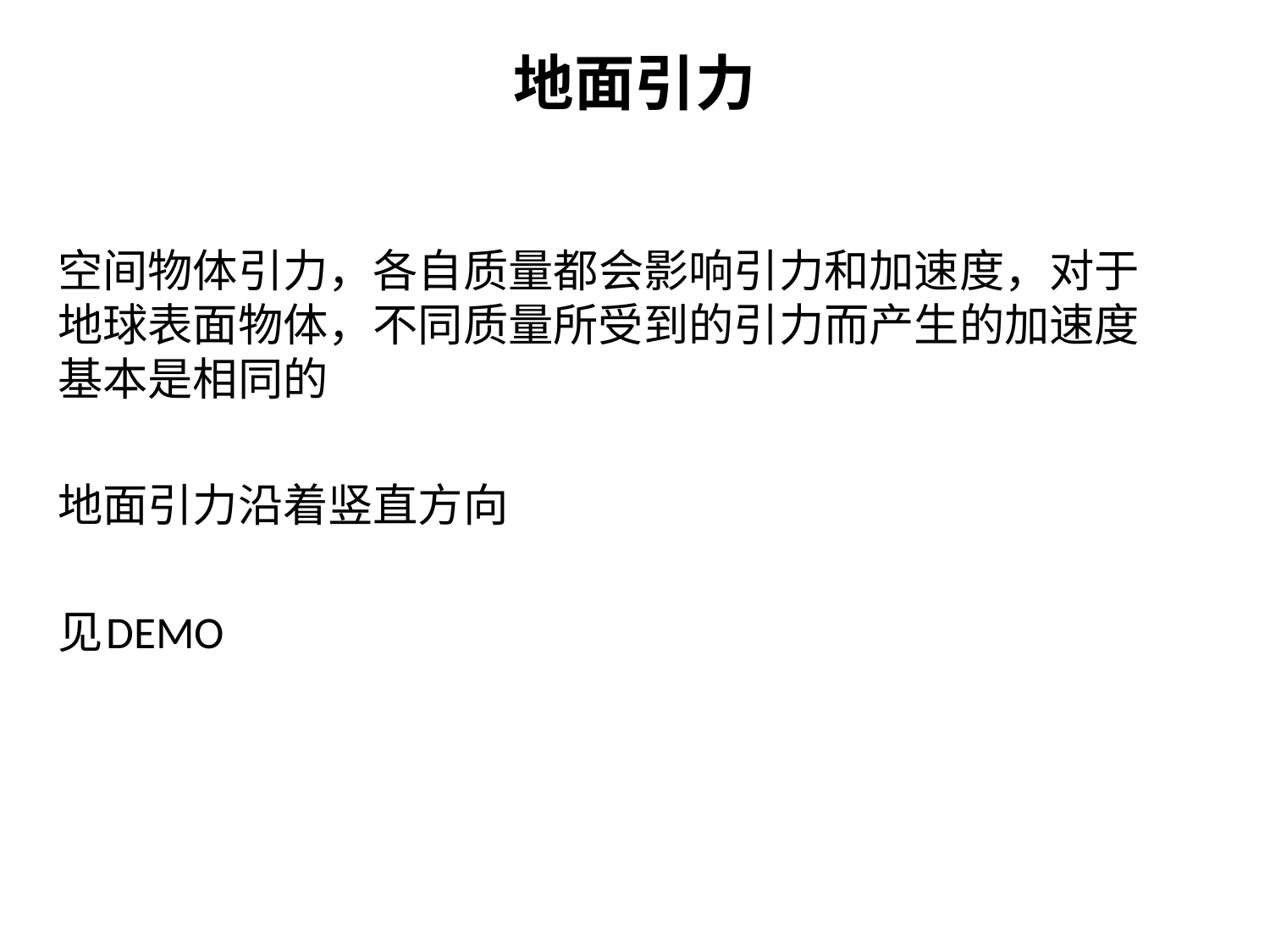

# 地面引力
空间物体引力，各自质量都会影响引力和加速度，对于地球表面物体，不同质量所受到的引力而产生的加速度基本是相同的

地面引力沿着竖直方向

见DEMO